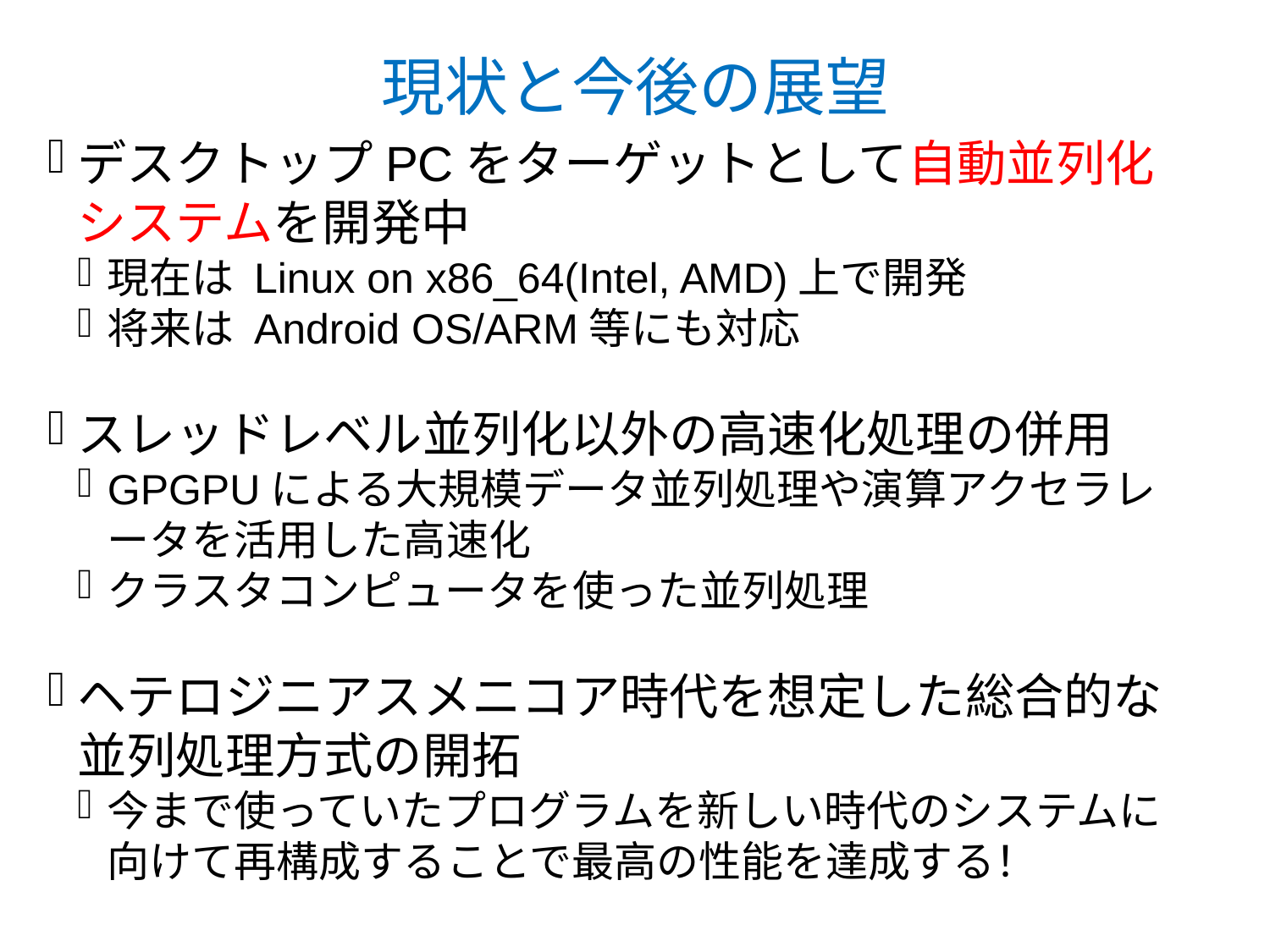

現状と今後の展望
デスクトップPCをターゲットとして自動並列化システムを開発中
現在は Linux on x86_64(Intel, AMD)上で開発
将来は Android OS/ARM等にも対応

スレッドレベル並列化以外の高速化処理の併用
GPGPUによる大規模データ並列処理や演算アクセラレータを活用した高速化
クラスタコンピュータを使った並列処理

ヘテロジニアスメニコア時代を想定した総合的な並列処理方式の開拓
今まで使っていたプログラムを新しい時代のシステムに向けて再構成することで最高の性能を達成する！